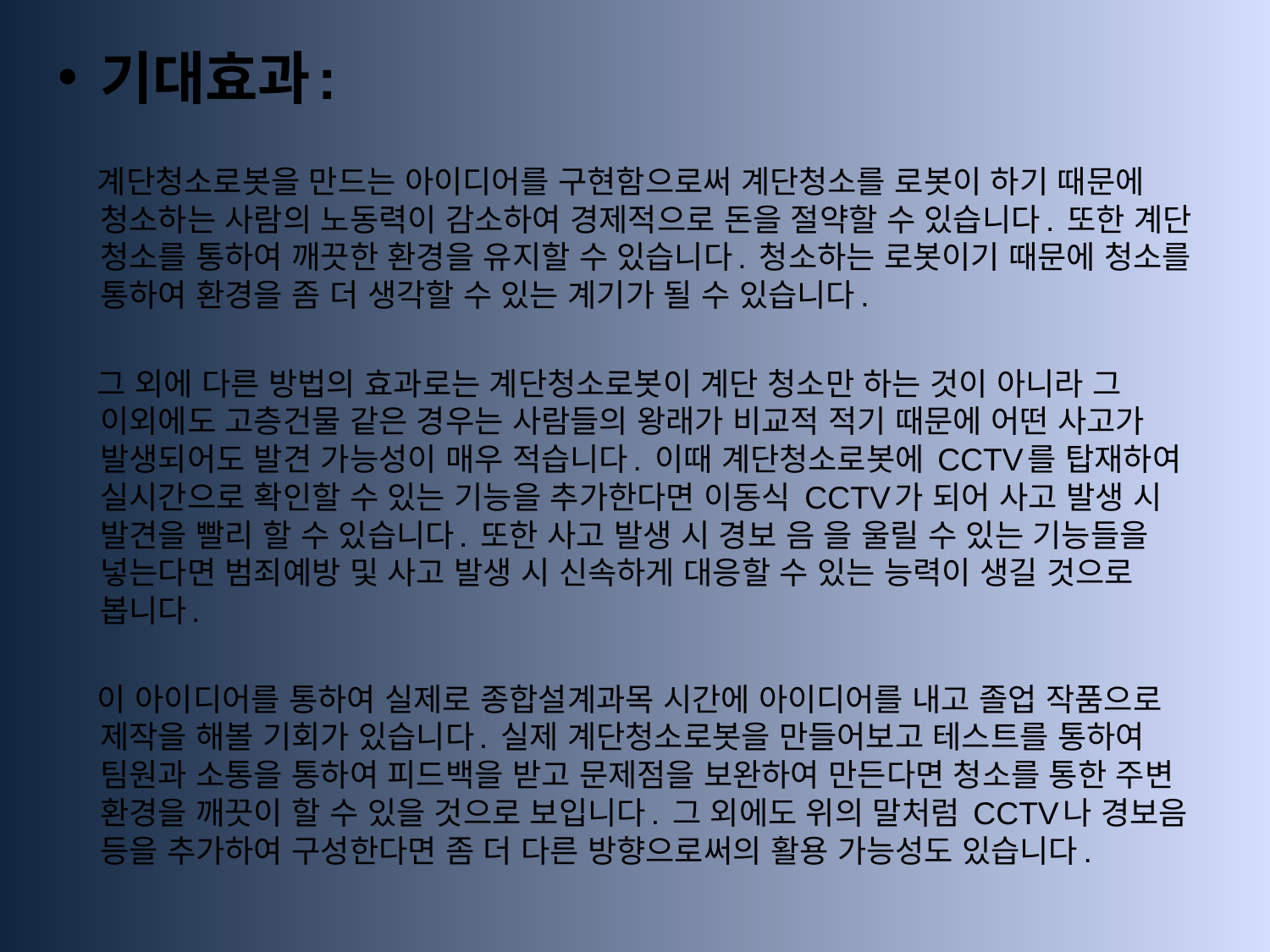

기대효과:

    계단청소로봇을 만드는 아이디어를 구현함으로써 계단청소를 로봇이 하기 때문에 청소하는 사람의 노동력이 감소하여 경제적으로 돈을 절약할 수 있습니다. 또한 계단 청소를 통하여 깨끗한 환경을 유지할 수 있습니다. 청소하는 로봇이기 때문에 청소를 통하여 환경을 좀 더 생각할 수 있는 계기가 될 수 있습니다.

    그 외에 다른 방법의 효과로는 계단청소로봇이 계단 청소만 하는 것이 아니라 그 이외에도 고층건물 같은 경우는 사람들의 왕래가 비교적 적기 때문에 어떤 사고가 발생되어도 발견 가능성이 매우 적습니다. 이때 계단청소로봇에 CCTV를 탑재하여 실시간으로 확인할 수 있는 기능을 추가한다면 이동식 CCTV가 되어 사고 발생 시 발견을 빨리 할 수 있습니다. 또한 사고 발생 시 경보 음 을 울릴 수 있는 기능들을 넣는다면 범죄예방 및 사고 발생 시 신속하게 대응할 수 있는 능력이 생길 것으로 봅니다.

    이 아이디어를 통하여 실제로 종합설계과목 시간에 아이디어를 내고 졸업 작품으로 제작을 해볼 기회가 있습니다. 실제 계단청소로봇을 만들어보고 테스트를 통하여 팀원과 소통을 통하여 피드백을 받고 문제점을 보완하여 만든다면 청소를 통한 주변 환경을 깨끗이 할 수 있을 것으로 보입니다. 그 외에도 위의 말처럼 CCTV나 경보음 등을 추가하여 구성한다면 좀 더 다른 방향으로써의 활용 가능성도 있습니다.